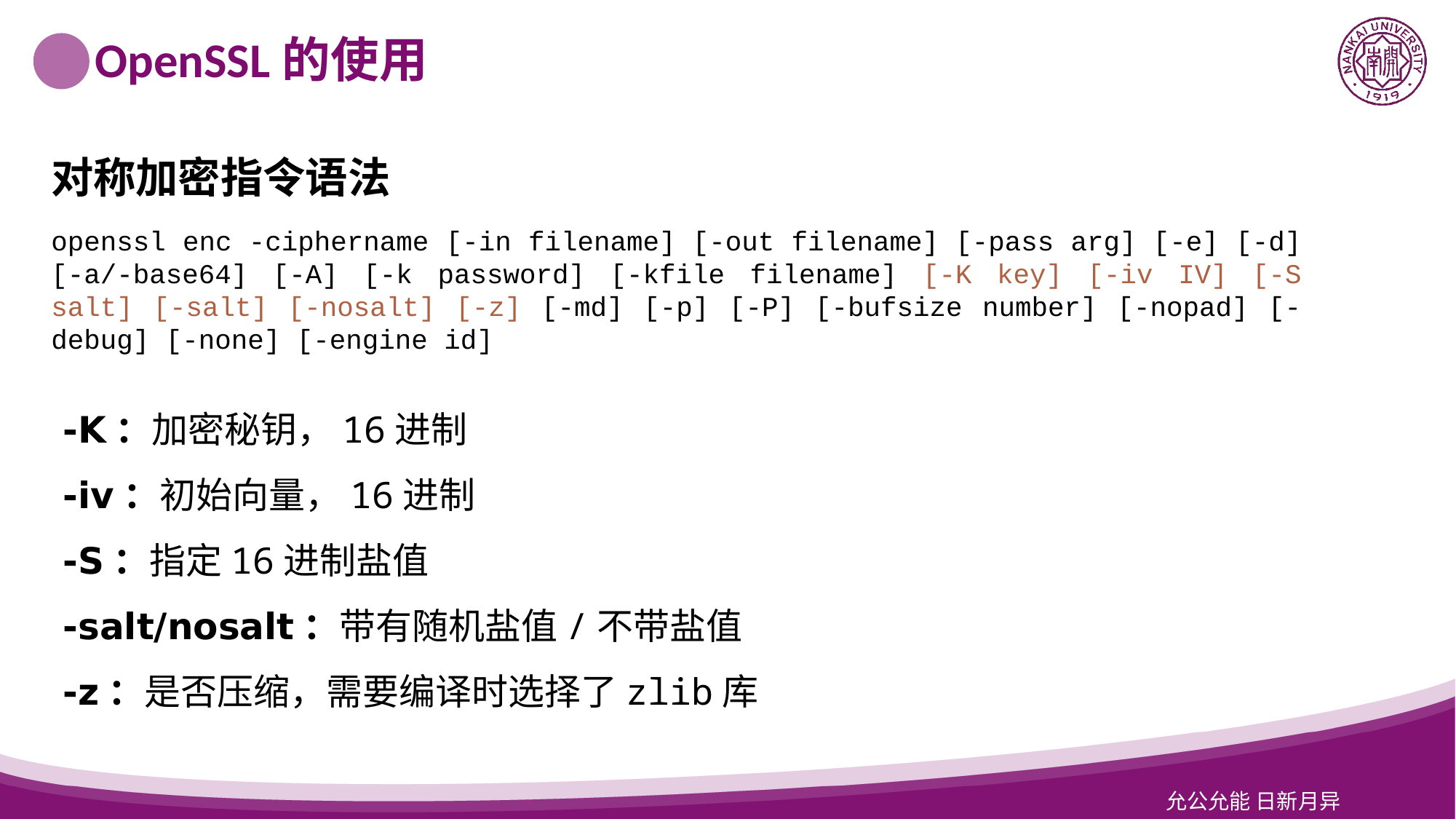

选中图片Delete，点击中间图标即可插入新图片

OpenSSL的使用
对称加密指令语法

openssl enc -ciphername [-in filename] [-out filename] [-pass arg] [-e] [-d] [-a/-base64] [-A] [-k password] [-kfile filename] [-K key] [-iv IV] [-S salt] [-salt] [-nosalt] [-z] [-md] [-p] [-P] [-bufsize number] [-nopad] [-debug] [-none] [-engine id]
-K：加密秘钥，16进制
-iv：初始向量，16进制
-S：指定16进制盐值
-salt/nosalt：带有随机盐值/不带盐值
-z：是否压缩，需要编译时选择了zlib库